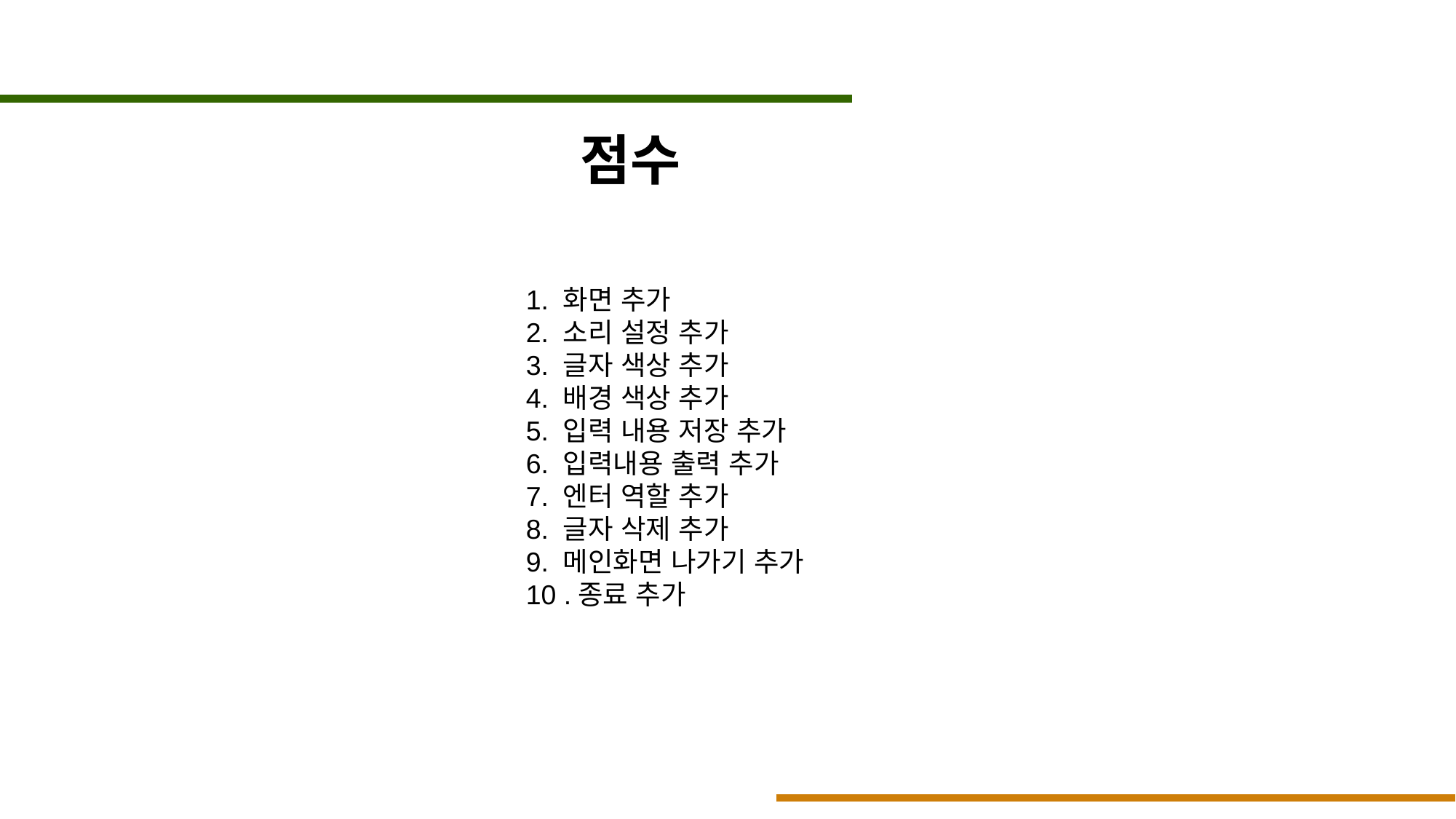

점수
1. 화면 추가
2. 소리 설정 추가
3. 글자 색상 추가
4. 배경 색상 추가
5. 입력 내용 저장 추가
6. 입력내용 출력 추가
7. 엔터 역할 추가
8. 글자 삭제 추가
9. 메인화면 나가기 추가
10 .종료 추가